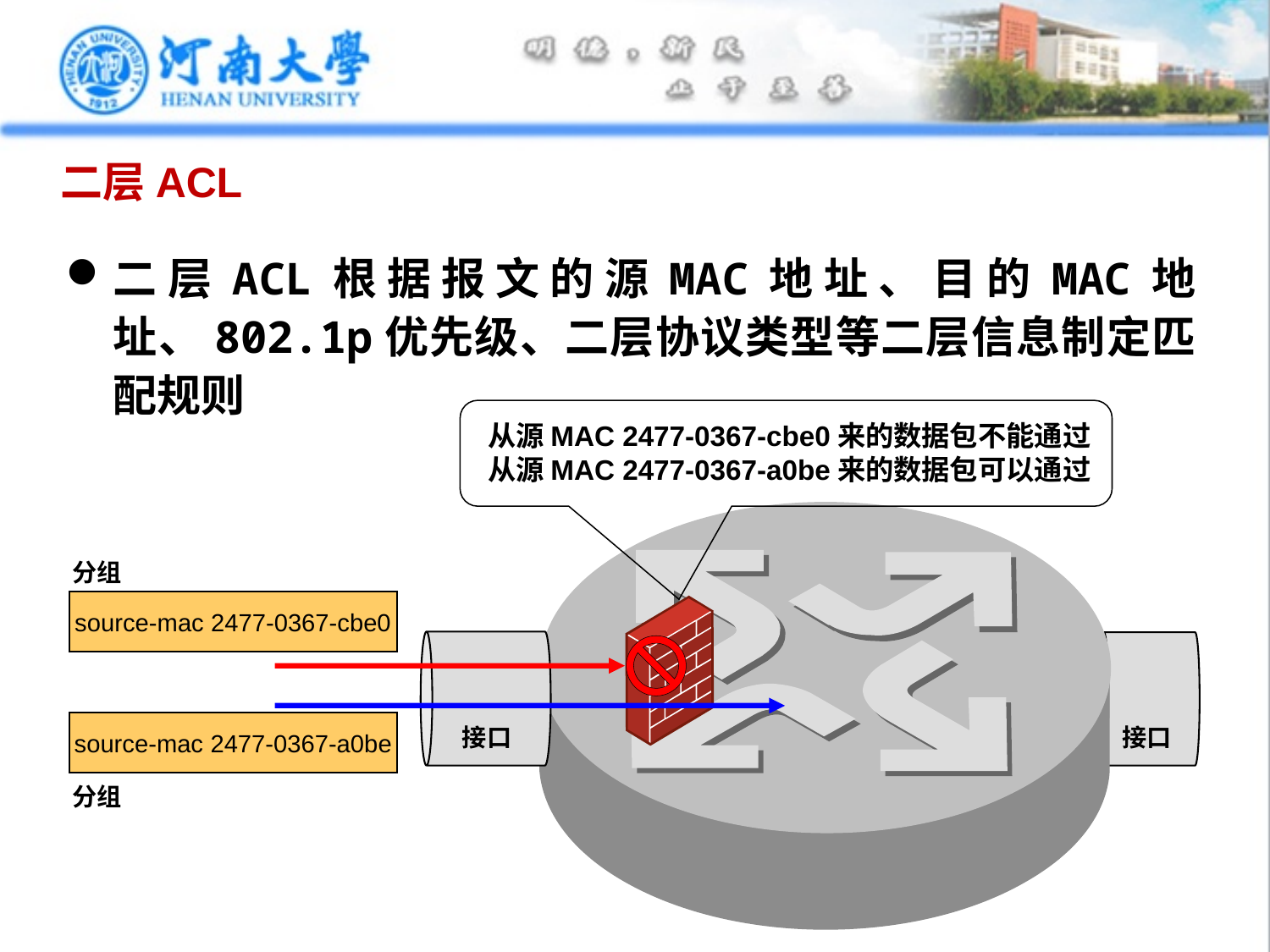

# 二层ACL
二层ACL根据报文的源MAC地址、目的MAC地址、802.1p优先级、二层协议类型等二层信息制定匹配规则

从源MAC 2477-0367-cbe0来的数据包不能通过
从源MAC 2477-0367-a0be来的数据包可以通过

分组
source-mac 2477-0367-cbe0

source-mac 2477-0367-a0be
接口
接口
分组